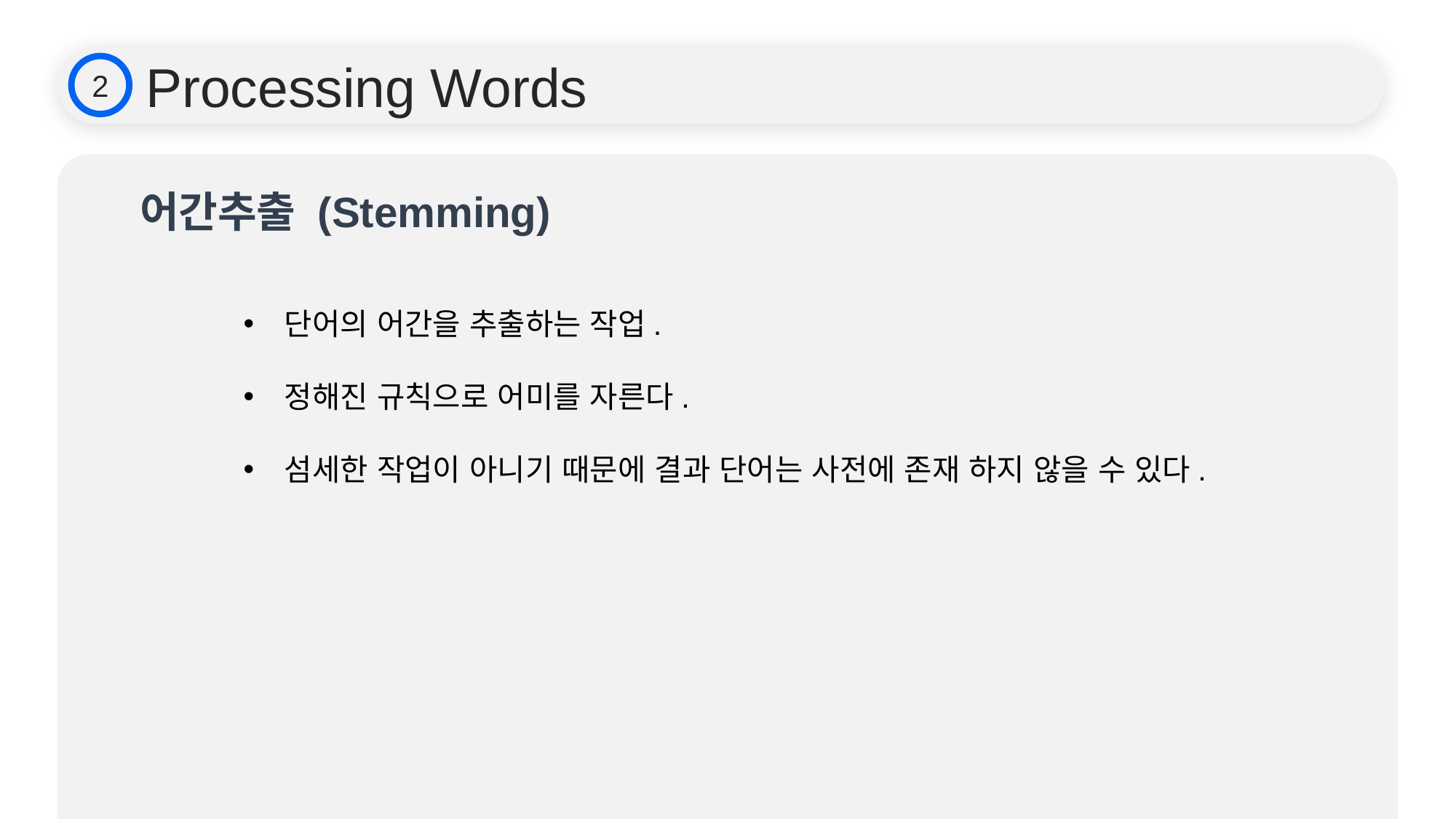

Processing Words
2

어간추출 (Stemming)
단어의 어간을 추출하는 작업.
정해진 규칙으로 어미를 자른다.
섬세한 작업이 아니기 때문에 결과 단어는 사전에 존재 하지 않을 수 있다.